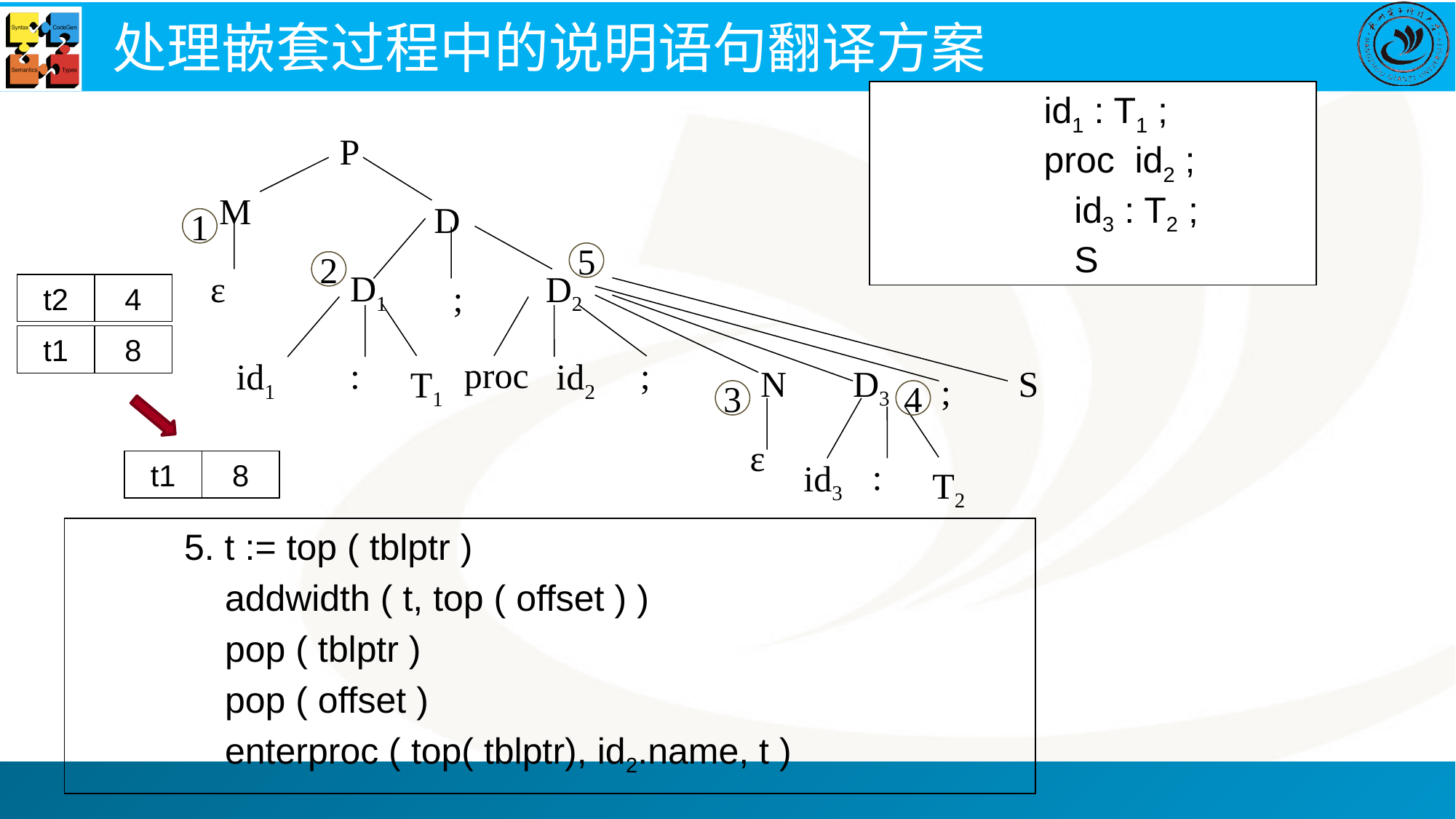

处理嵌套过程中的说明语句翻译方案
id1 : T1 ;
proc  id2 ;
   id3 : T2 ;
   S
P

M
D
1

5
2
D1
ε
D2
;
t2
4

t1
8
proc
:
;
id1
id2
N
D3
S
T1
;
3
4

ε
:
t1
8
id3
T2
5. t := top ( tblptr )
    addwidth ( t, top ( offset ) )
    pop ( tblptr )
    pop ( offset )
    enterproc ( top( tblptr), id2.name, t )
28